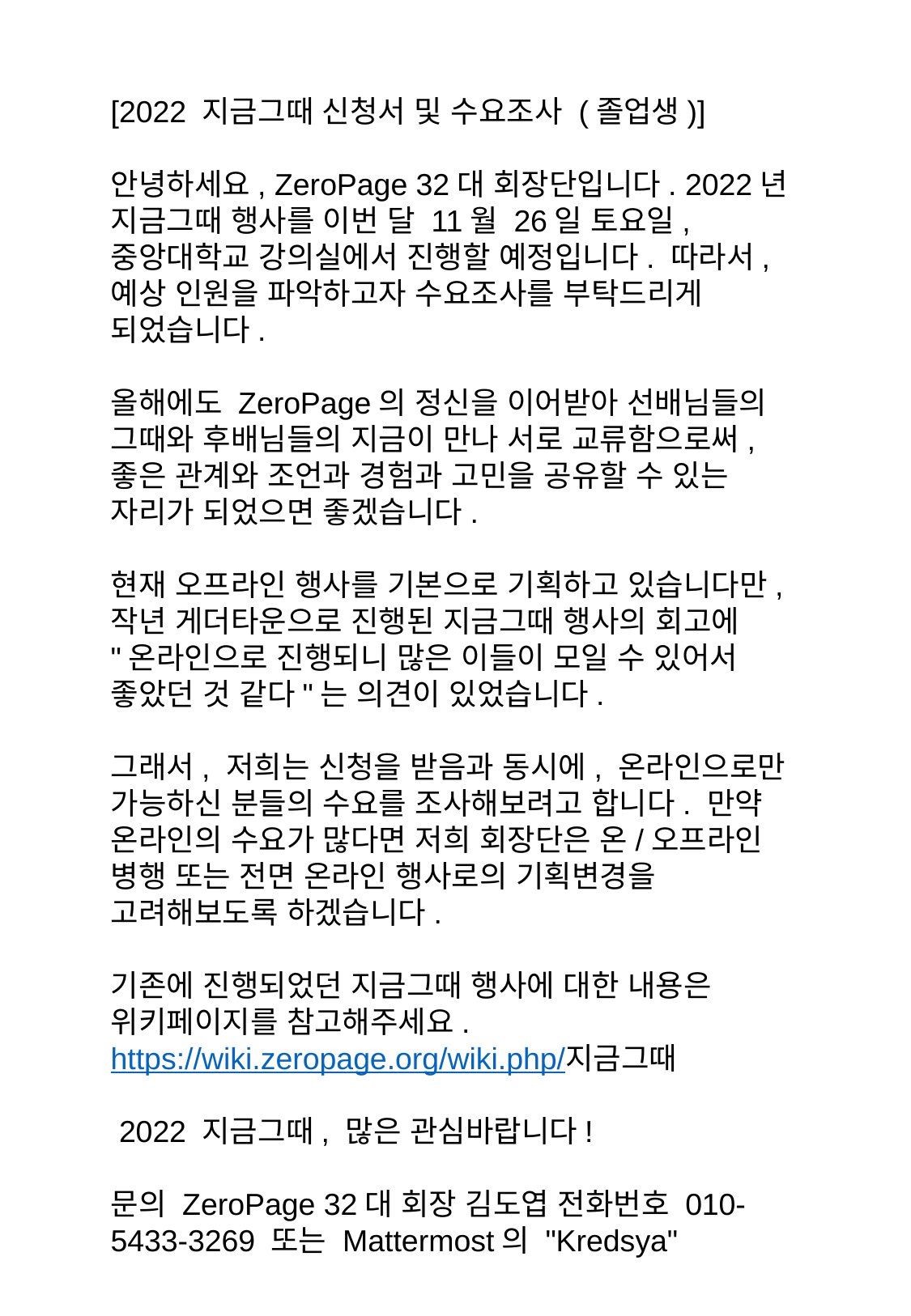

[2022 지금그때 신청서 및 수요조사 (졸업생)]

안녕하세요, ZeroPage 32대 회장단입니다. 2022년 지금그때 행사를 이번 달 11월 26일 토요일, 중앙대학교 강의실에서 진행할 예정입니다. 따라서, 예상 인원을 파악하고자 수요조사를 부탁드리게 되었습니다.

올해에도 ZeroPage의 정신을 이어받아 선배님들의 그때와 후배님들의 지금이 만나 서로 교류함으로써, 좋은 관계와 조언과 경험과 고민을 공유할 수 있는 자리가 되었으면 좋겠습니다.

현재 오프라인 행사를 기본으로 기획하고 있습니다만, 작년 게더타운으로 진행된 지금그때 행사의 회고에 "온라인으로 진행되니 많은 이들이 모일 수 있어서 좋았던 것 같다"는 의견이 있었습니다.

그래서, 저희는 신청을 받음과 동시에, 온라인으로만 가능하신 분들의 수요를 조사해보려고 합니다. 만약 온라인의 수요가 많다면 저희 회장단은 온/오프라인 병행 또는 전면 온라인 행사로의 기획변경을 고려해보도록 하겠습니다.

기존에 진행되었던 지금그때 행사에 대한 내용은 위키페이지를 참고해주세요. https://wiki.zeropage.org/wiki.php/지금그때

 2022 지금그때, 많은 관심바랍니다!

문의 ZeroPage 32대 회장 김도엽 전화번호 010-5433-3269 또는 Mattermost의 "Kredsya"